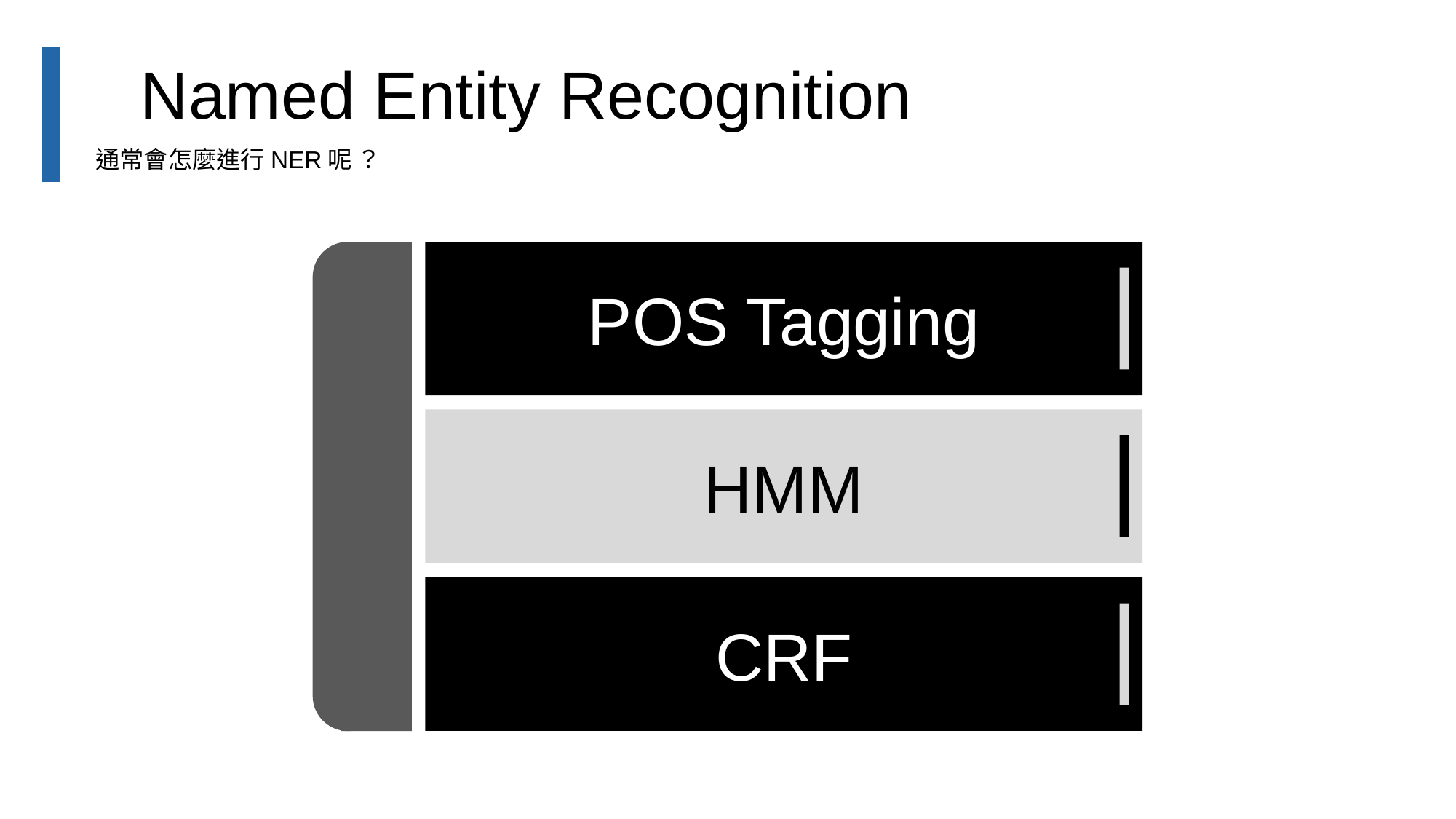

Named Entity Recognition
通常會怎麼進行NER呢 ？

POS Tagging

HMM

CRF